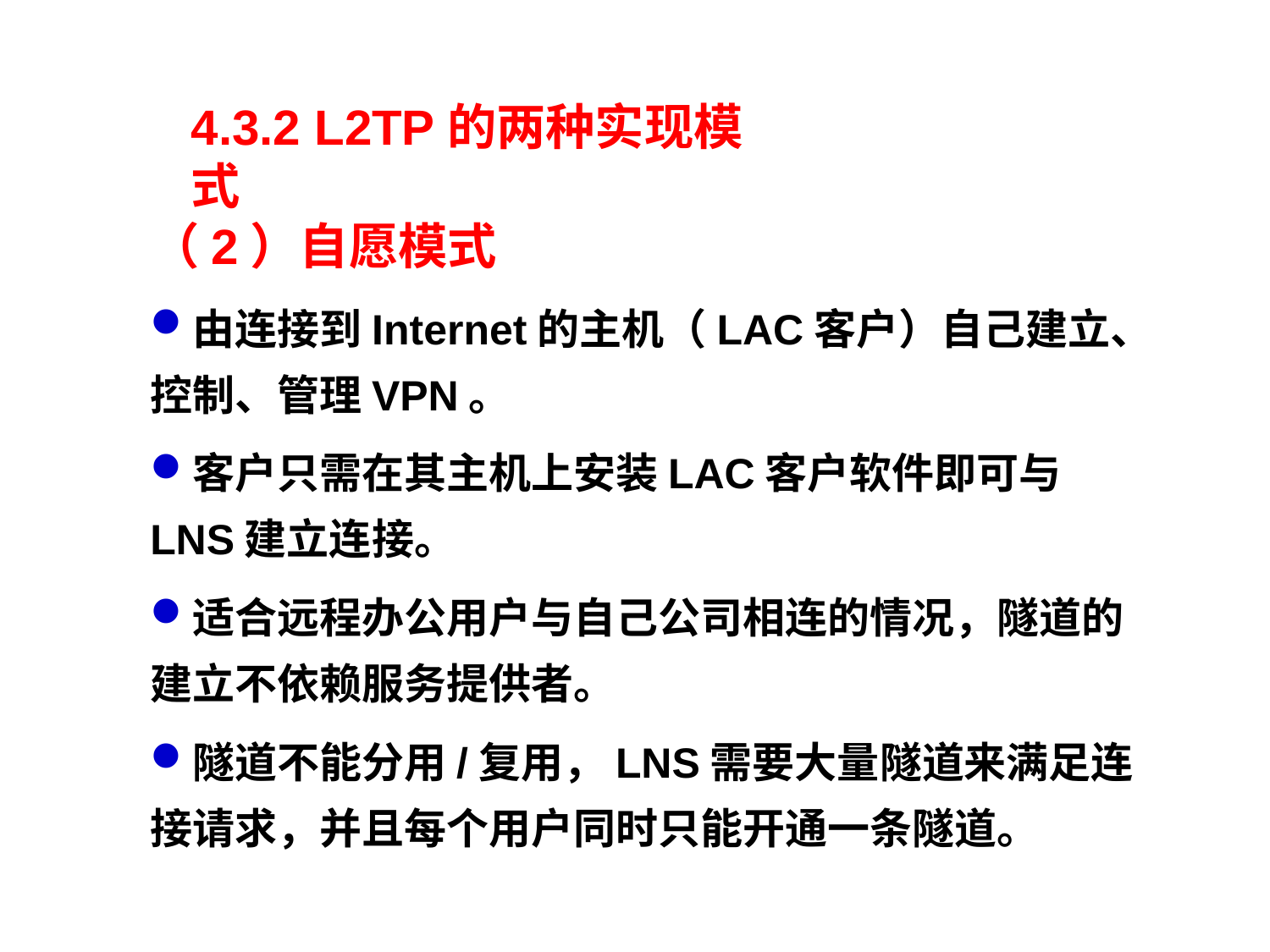

4.3.2 L2TP的两种实现模式
（2）自愿模式
由连接到Internet的主机（LAC客户）自己建立、控制、管理VPN。
客户只需在其主机上安装LAC客户软件即可与LNS建立连接。
适合远程办公用户与自己公司相连的情况，隧道的建立不依赖服务提供者。
隧道不能分用/复用，LNS需要大量隧道来满足连接请求，并且每个用户同时只能开通一条隧道。